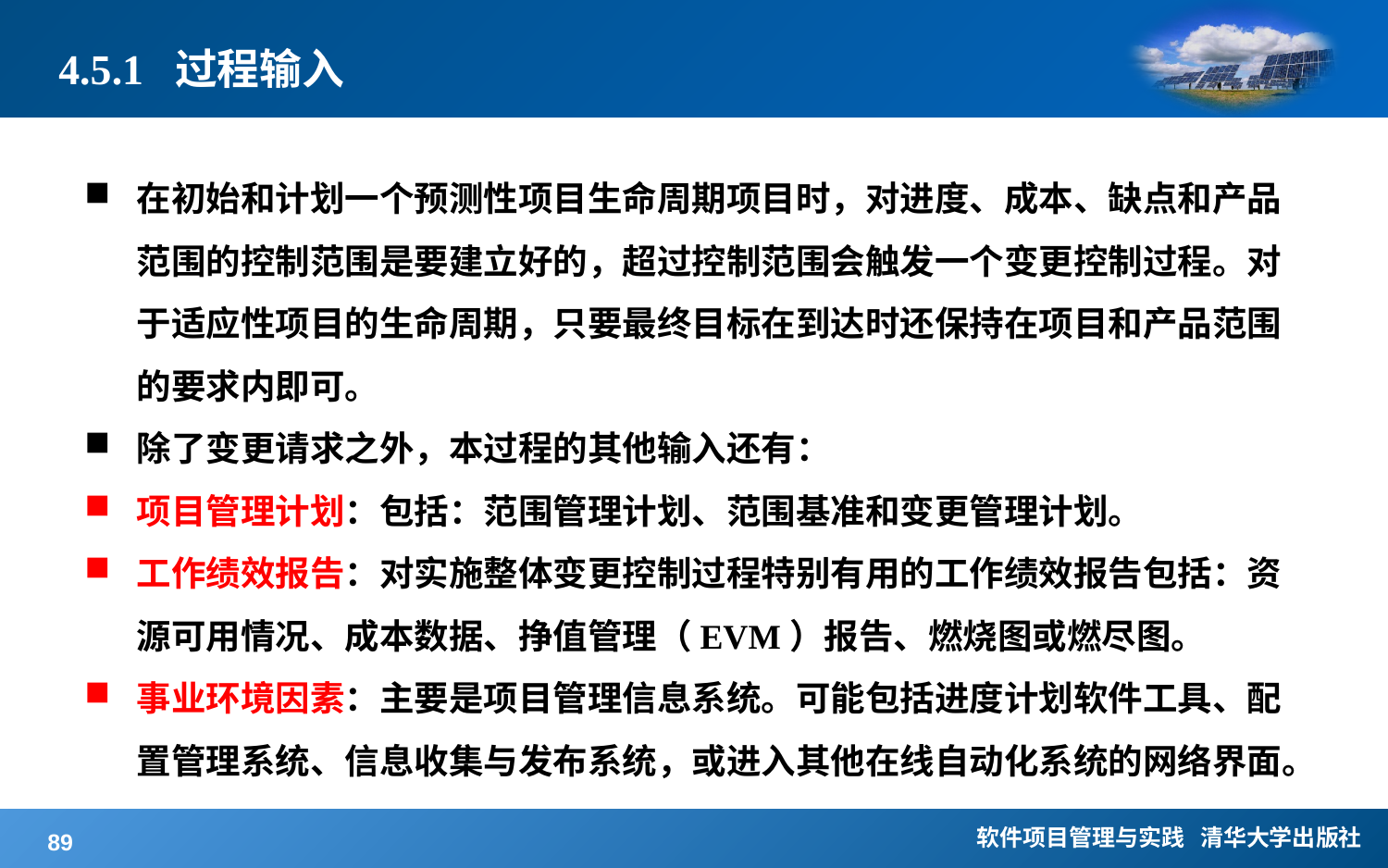

# 4.5.1  过程输入
在初始和计划一个预测性项目生命周期项目时，对进度、成本、缺点和产品范围的控制范围是要建立好的，超过控制范围会触发一个变更控制过程。对于适应性项目的生命周期，只要最终目标在到达时还保持在项目和产品范围的要求内即可。
除了变更请求之外，本过程的其他输入还有：
项目管理计划：包括：范围管理计划、范围基准和变更管理计划。
工作绩效报告：对实施整体变更控制过程特别有用的工作绩效报告包括：资源可用情况、成本数据、挣值管理（EVM）报告、燃烧图或燃尽图。
事业环境因素：主要是项目管理信息系统。可能包括进度计划软件工具、配置管理系统、信息收集与发布系统，或进入其他在线自动化系统的网络界面。